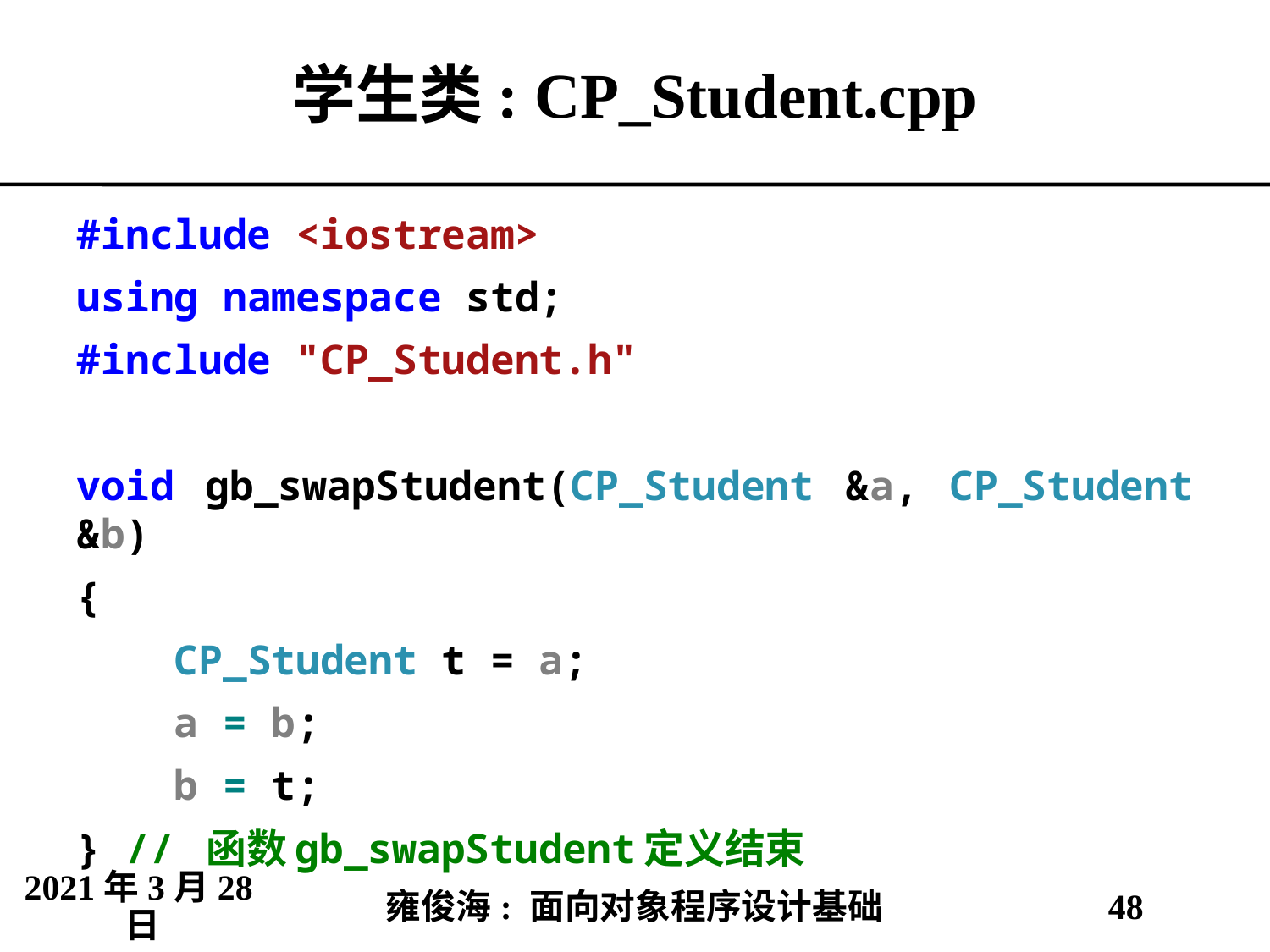

# 学生类: CP_Student.cpp

#include <iostream>
using namespace std;
#include "CP_Student.h"

void gb_swapStudent(CP_Student &a, CP_Student &b)
{
    CP_Student t = a;
    a = b;
    b = t;
} // 函数gb_swapStudent定义结束
2021年3月28日
雍俊海: 面向对象程序设计基础
48